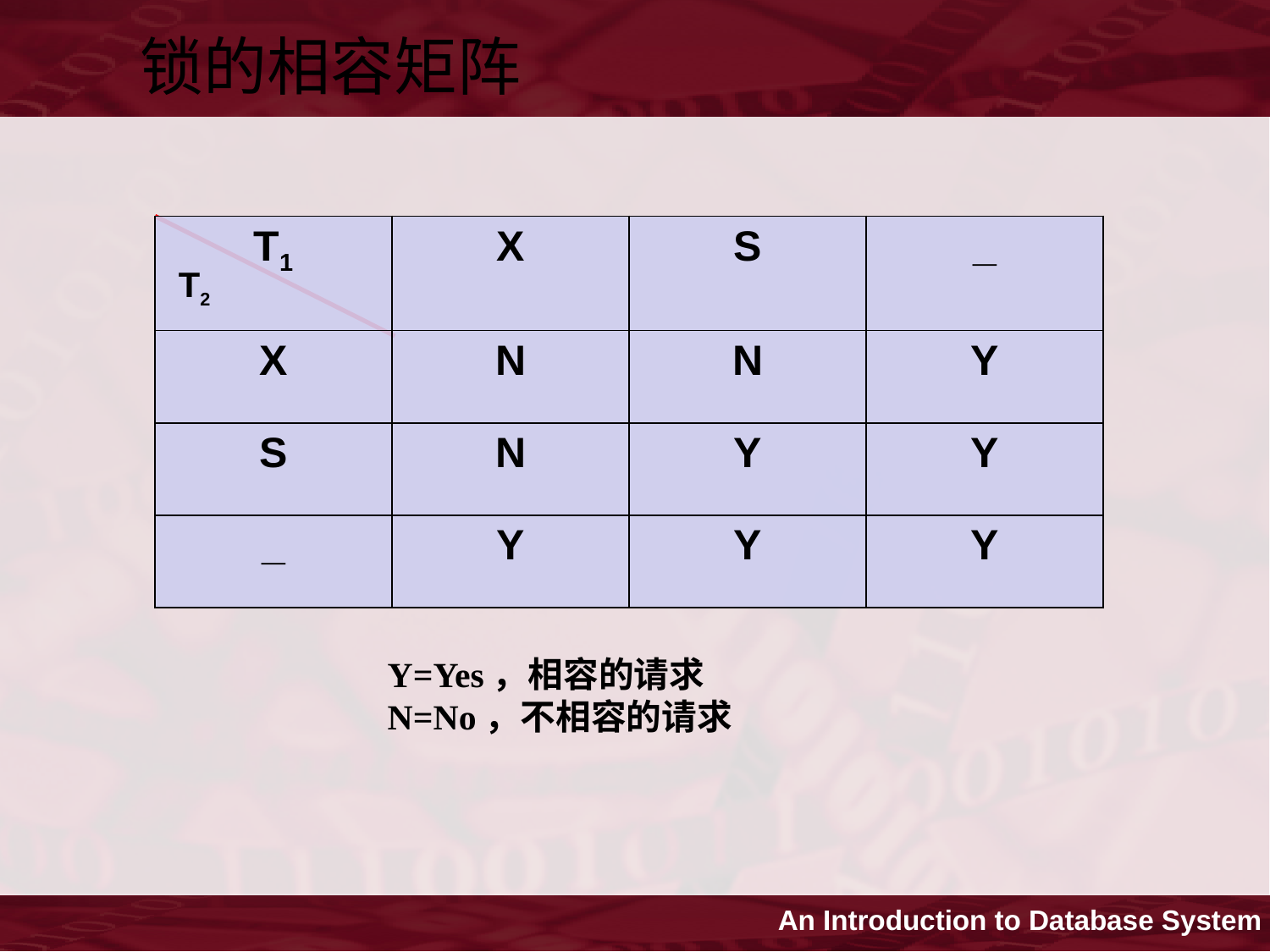

锁的相容矩阵

| T1 | X | S | \_ |
| --- | --- | --- | --- |
| X | N | N | Y |
| S | N | Y | Y |
| \_ | Y | Y | Y |
T2
Y=Yes，相容的请求
N=No，不相容的请求